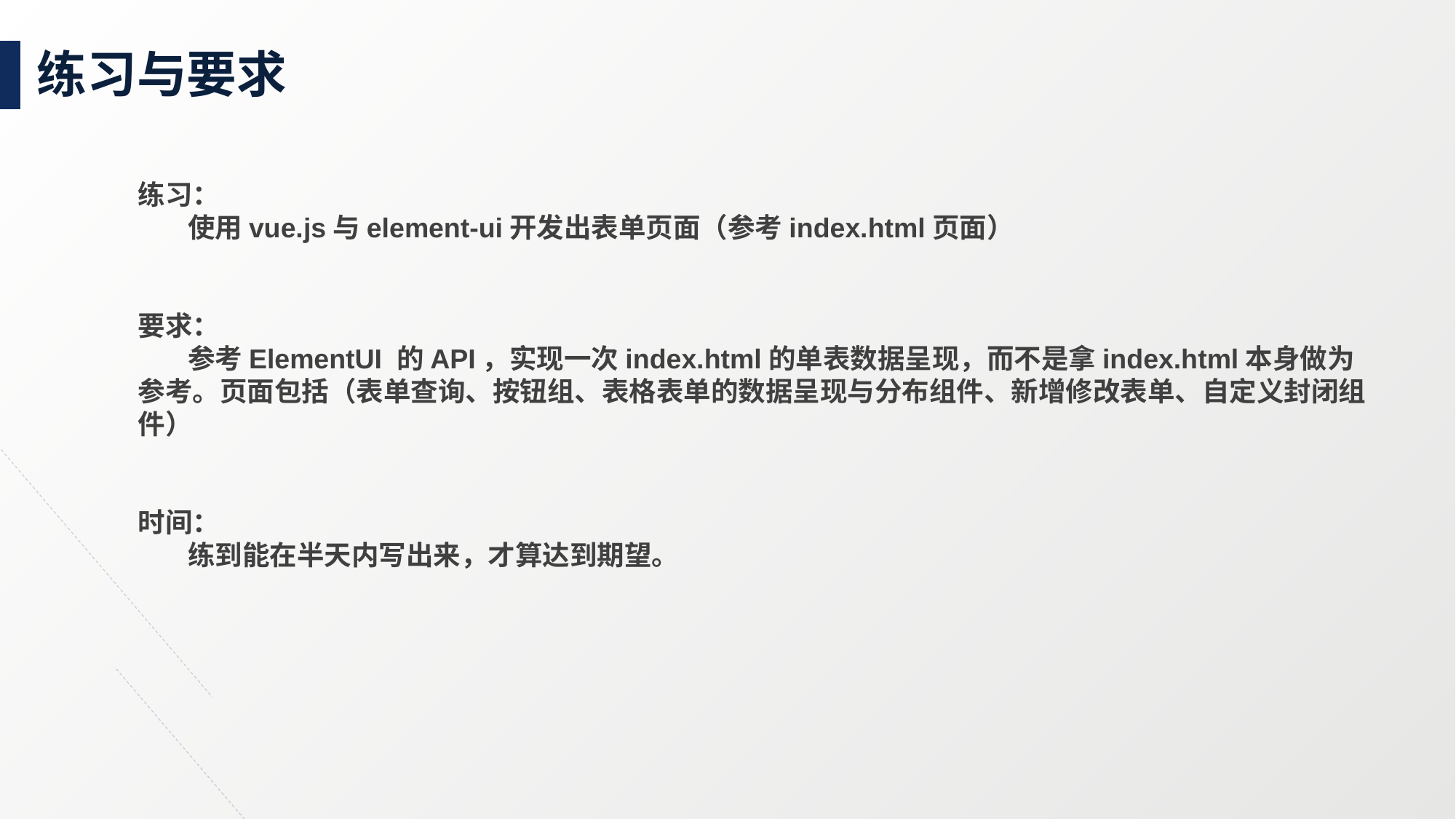

# 练习与要求
练习：
       使用vue.js与element-ui开发出表单页面（参考index.html页面）

要求：
       参考ElementUI 的API，实现一次index.html的单表数据呈现，而不是拿index.html本身做为参考。页面包括（表单查询、按钮组、表格表单的数据呈现与分布组件、新增修改表单、自定义封闭组件）

时间：
       练到能在半天内写出来，才算达到期望。